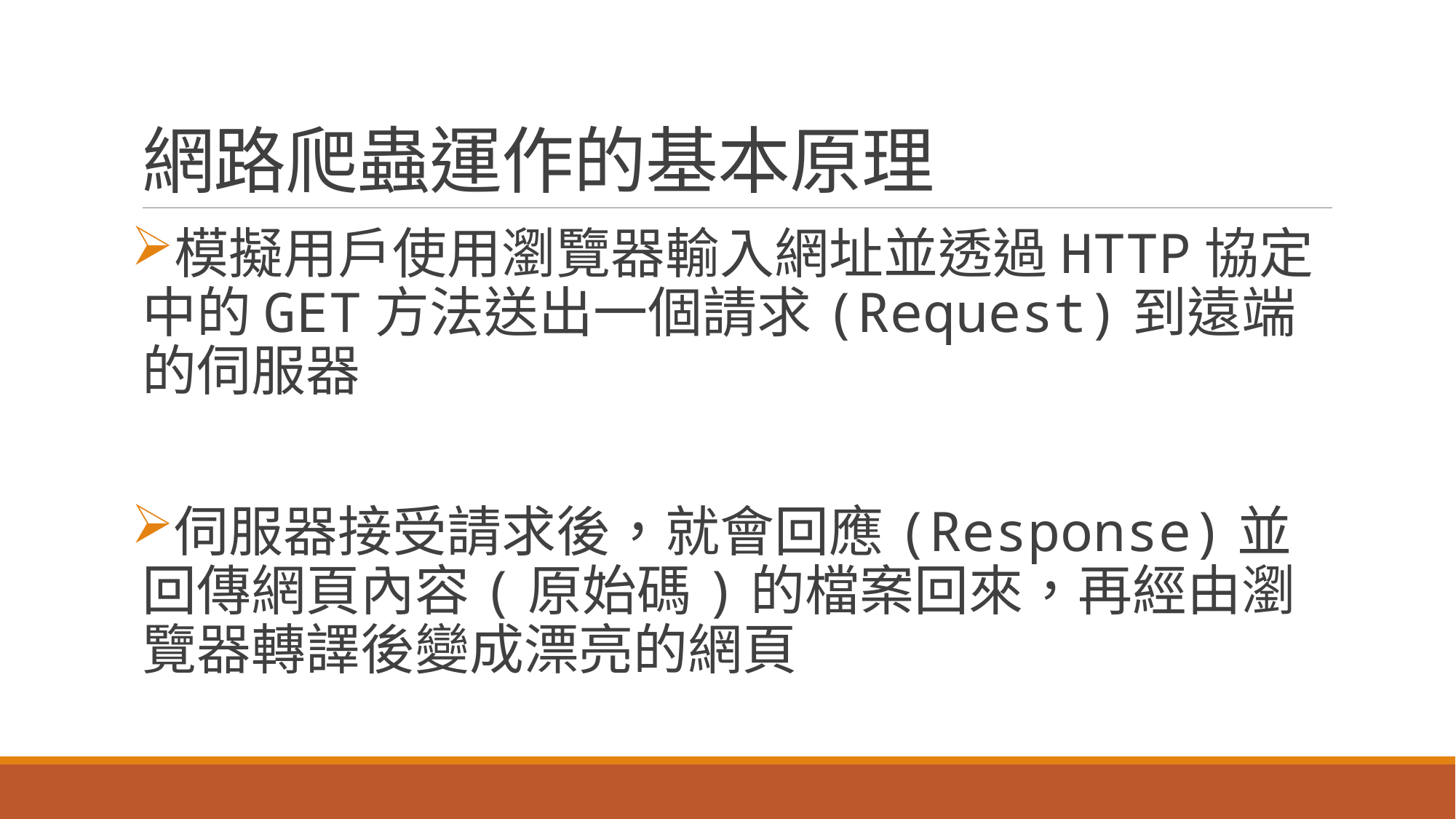

# 網路爬蟲運作的基本原理
模擬用戶使用瀏覽器輸入網址並透過HTTP協定中的GET方法送出一個請求(Request)到遠端的伺服器

伺服器接受請求後，就會回應(Response)並回傳網頁內容(原始碼)的檔案回來，再經由瀏覽器轉譯後變成漂亮的網頁